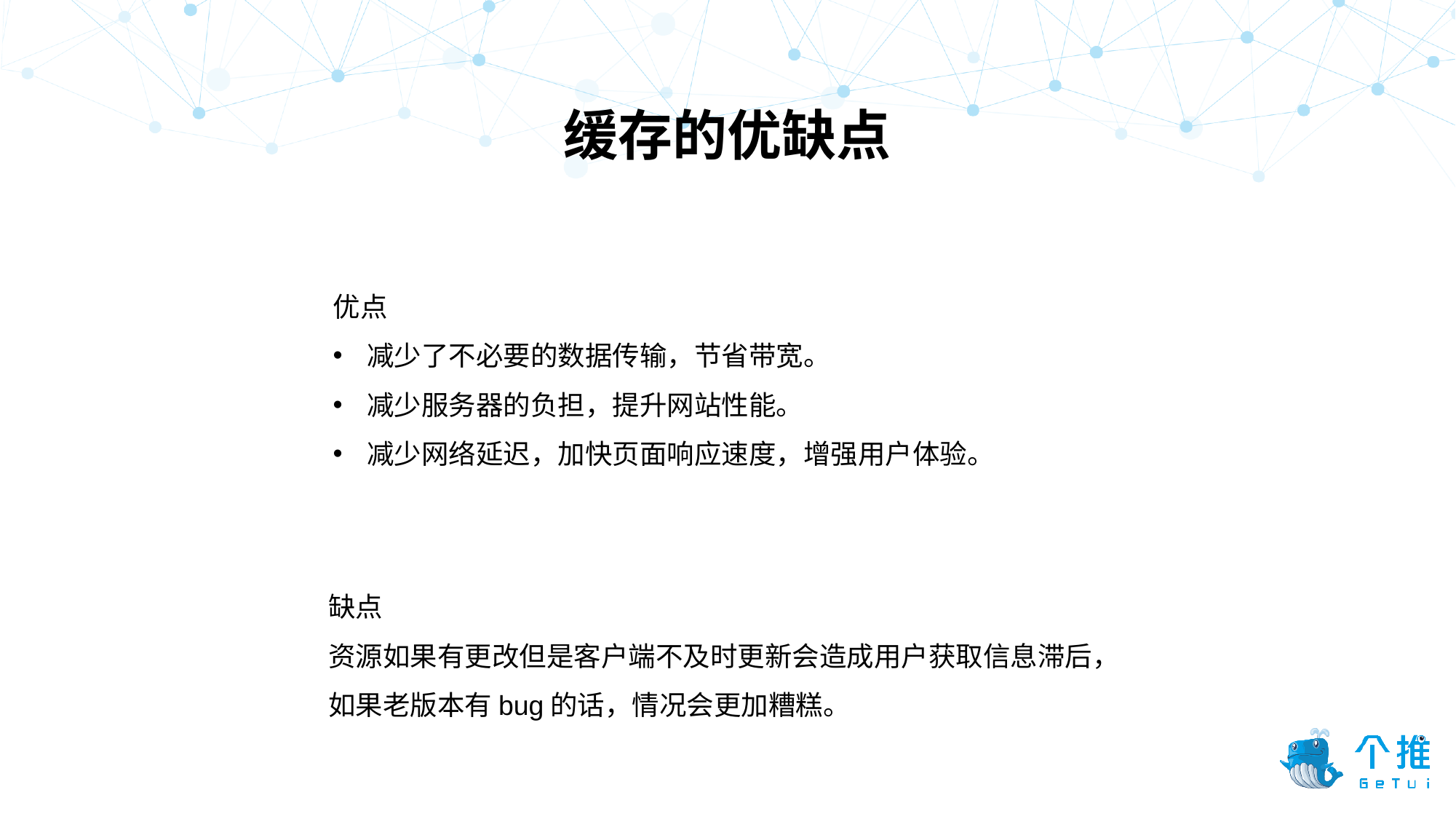

缓存的优缺点
优点
减少了不必要的数据传输，节省带宽。
减少服务器的负担，提升网站性能。
减少网络延迟，加快页面响应速度，增强用户体验。
缺点
资源如果有更改但是客户端不及时更新会造成用户获取信息滞后，如果老版本有bug的话，情况会更加糟糕。